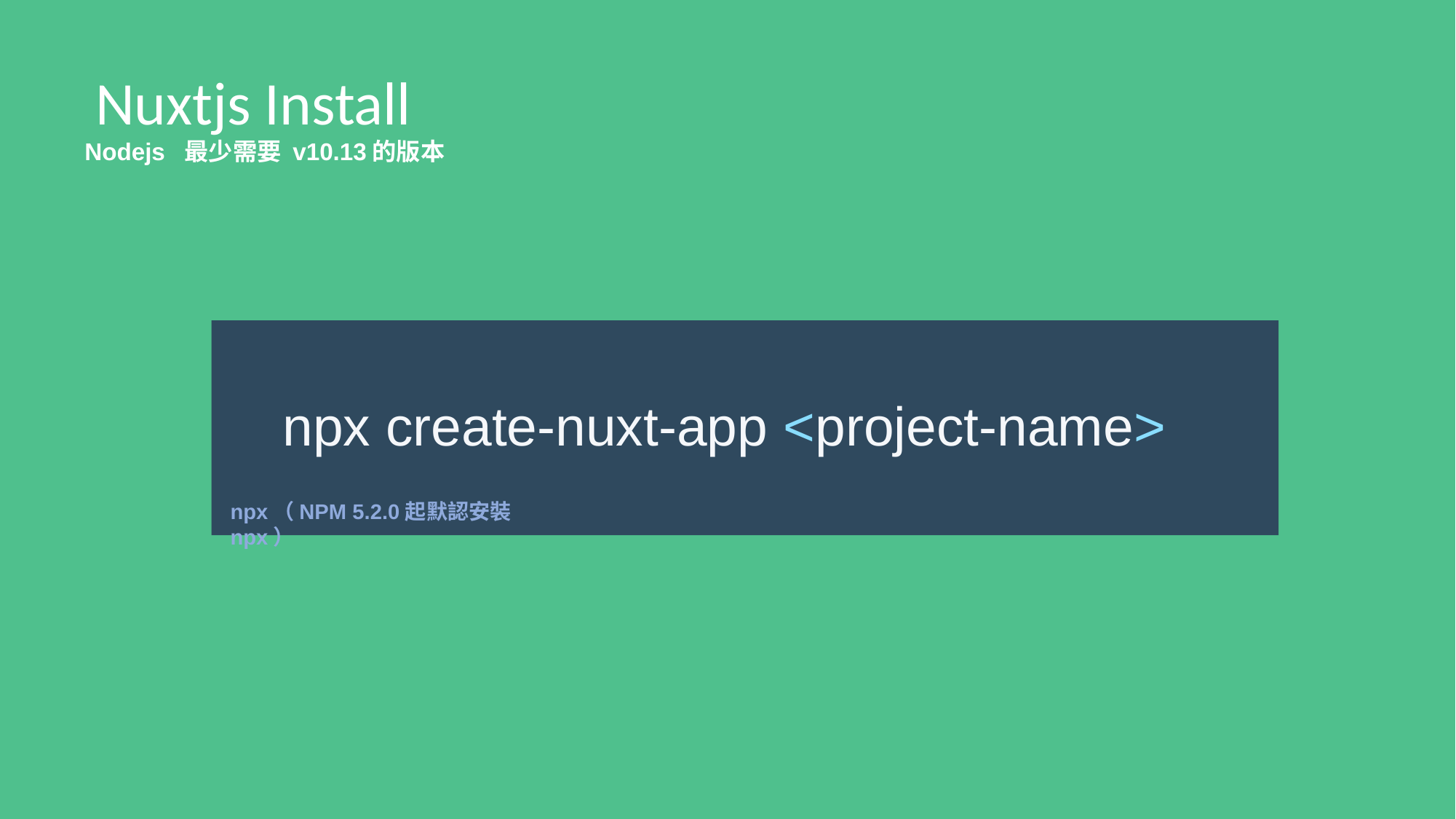

# Nuxtjs Install
Nodejs  最少需要 v10.13的版本
    npx create-nuxt-app <project-name>

npx（NPM 5.2.0起默認安裝npx）